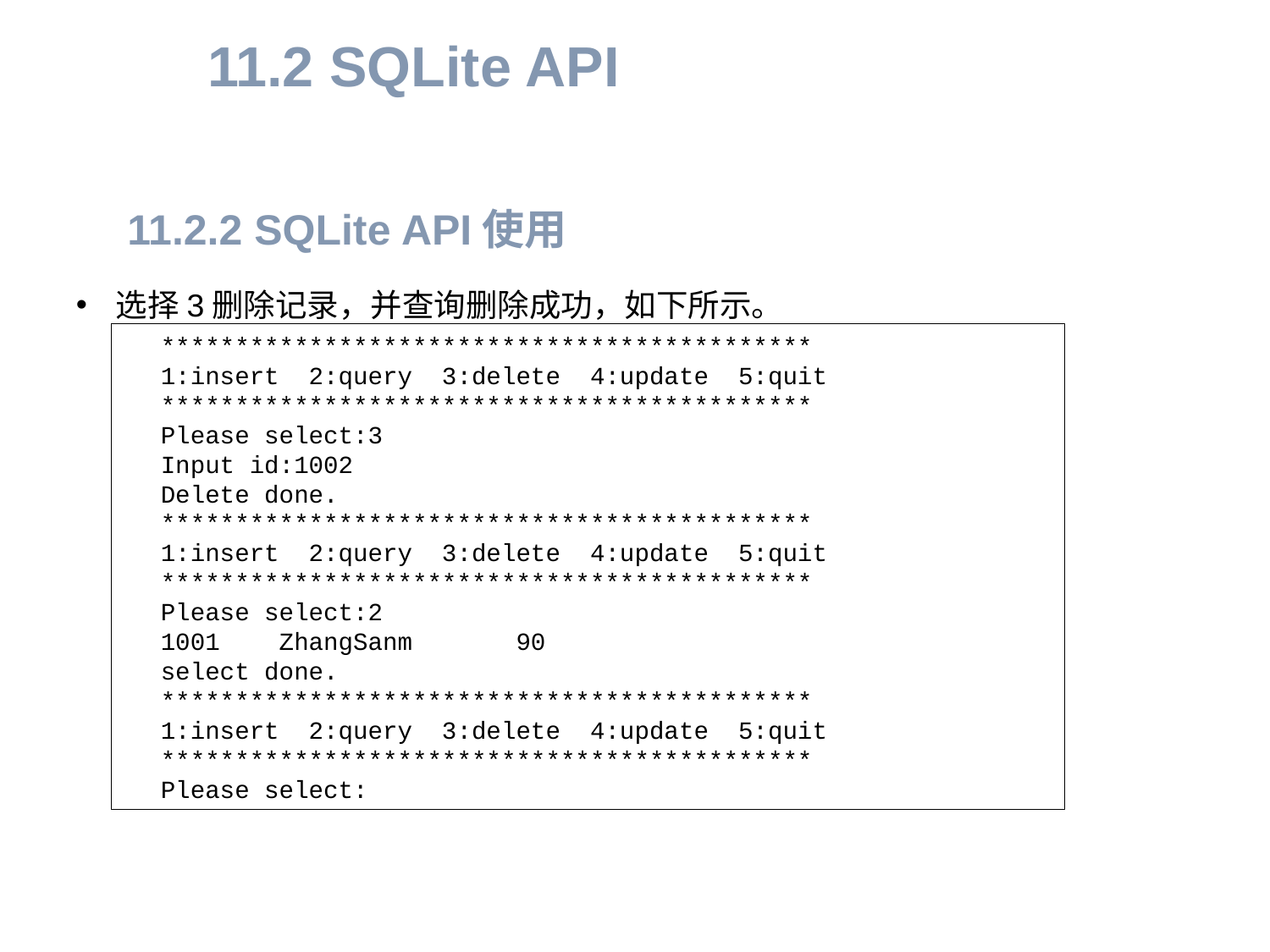

11.2 SQLite API
11.2.2 SQLite API使用
选择3删除记录，并查询删除成功，如下所示。
********************************************
1:insert  2:query  3:delete  4:update  5:quit
********************************************
Please select:3
Input id:1002
Delete done.
********************************************
1:insert  2:query  3:delete  4:update  5:quit
********************************************
Please select:2
1001    ZhangSanm       90
select done.
********************************************
1:insert  2:query  3:delete  4:update  5:quit
********************************************
Please select: